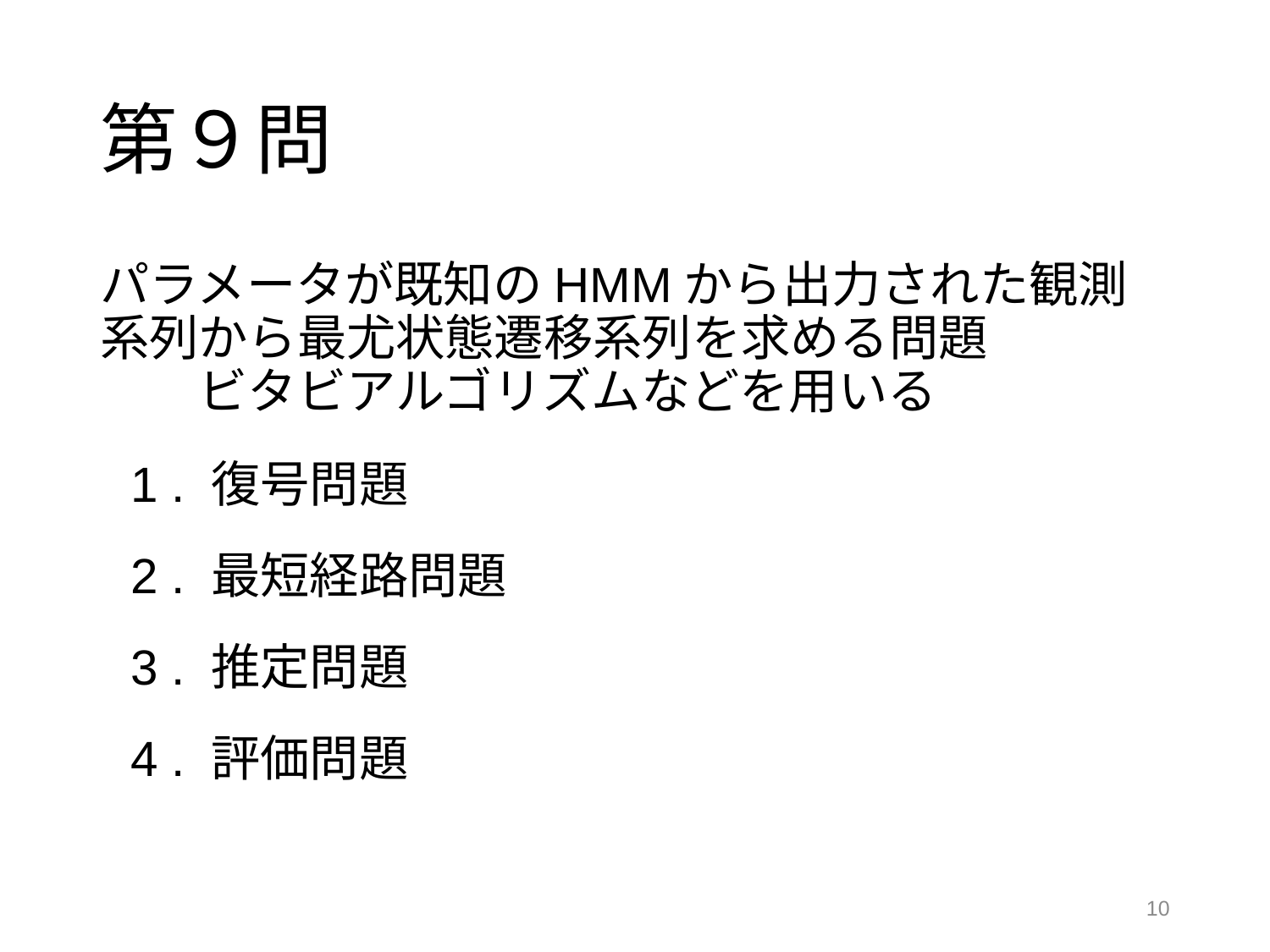

# 第９問
パラメータが既知のHMMから出力された観測系列から最尤状態遷移系列を求める問題　　　　　ビタビアルゴリズムなどを用いる

1 . 復号問題
2 . 最短経路問題
3 . 推定問題
4 . 評価問題
10